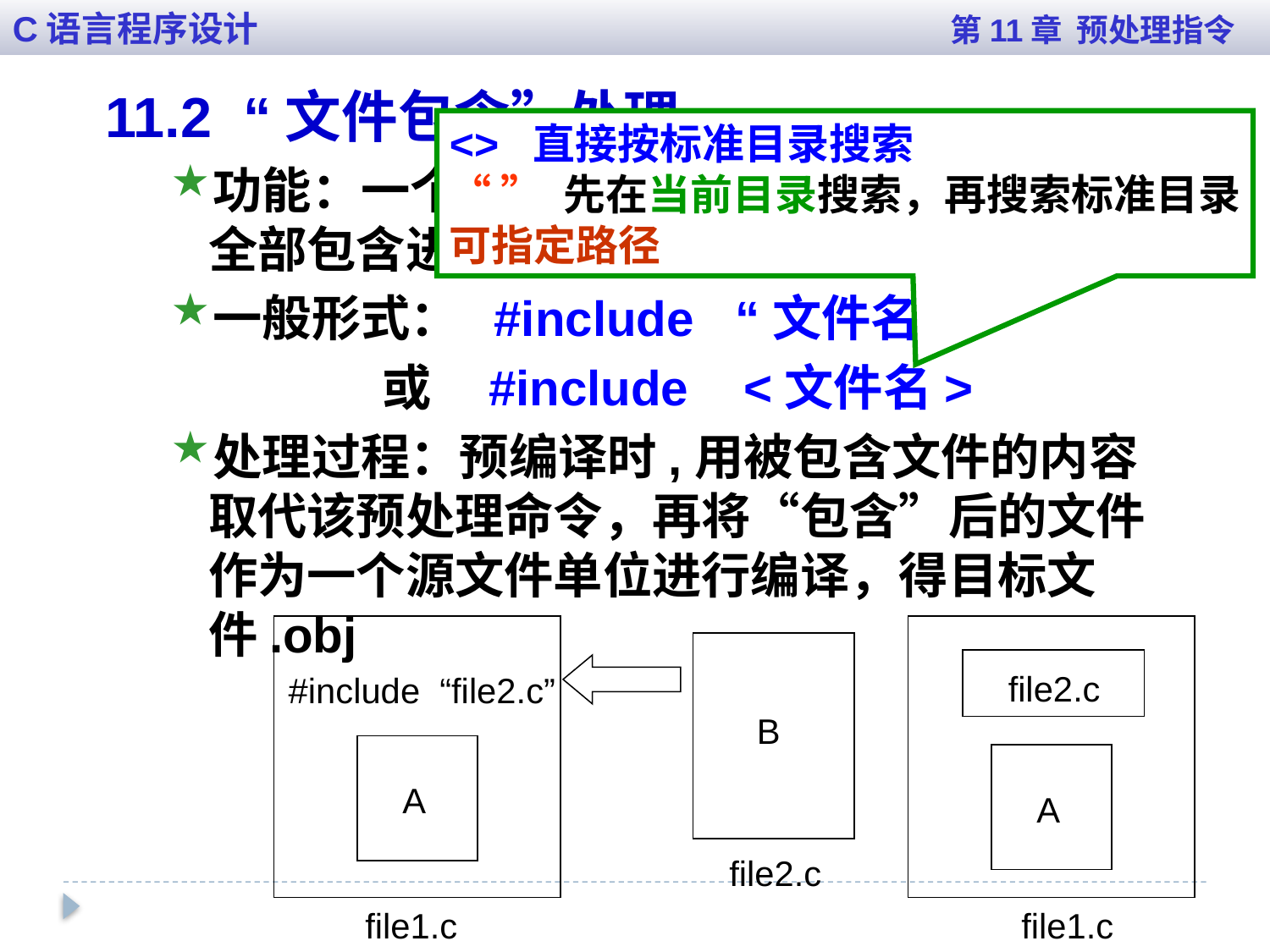

C语言程序设计                                                                                      第11章  预处理指令
11.2  “文件包含”处理
功能：一个源文件可将另一个源文件的内容全部包含进来
一般形式：  #include   “文件名”
                  或    #include    <文件名>
处理过程：预编译时,用被包含文件的内容取代该预处理命令，再将“包含”后的文件作为一个源文件单位进行编译，得目标文件.obj
<>  直接按标准目录搜索
“ ” 先在当前目录搜索，再搜索标准目录
可指定路径

file2.c
#include  “file2.c”
B

A
A
file2.c
file1.c
file1.c